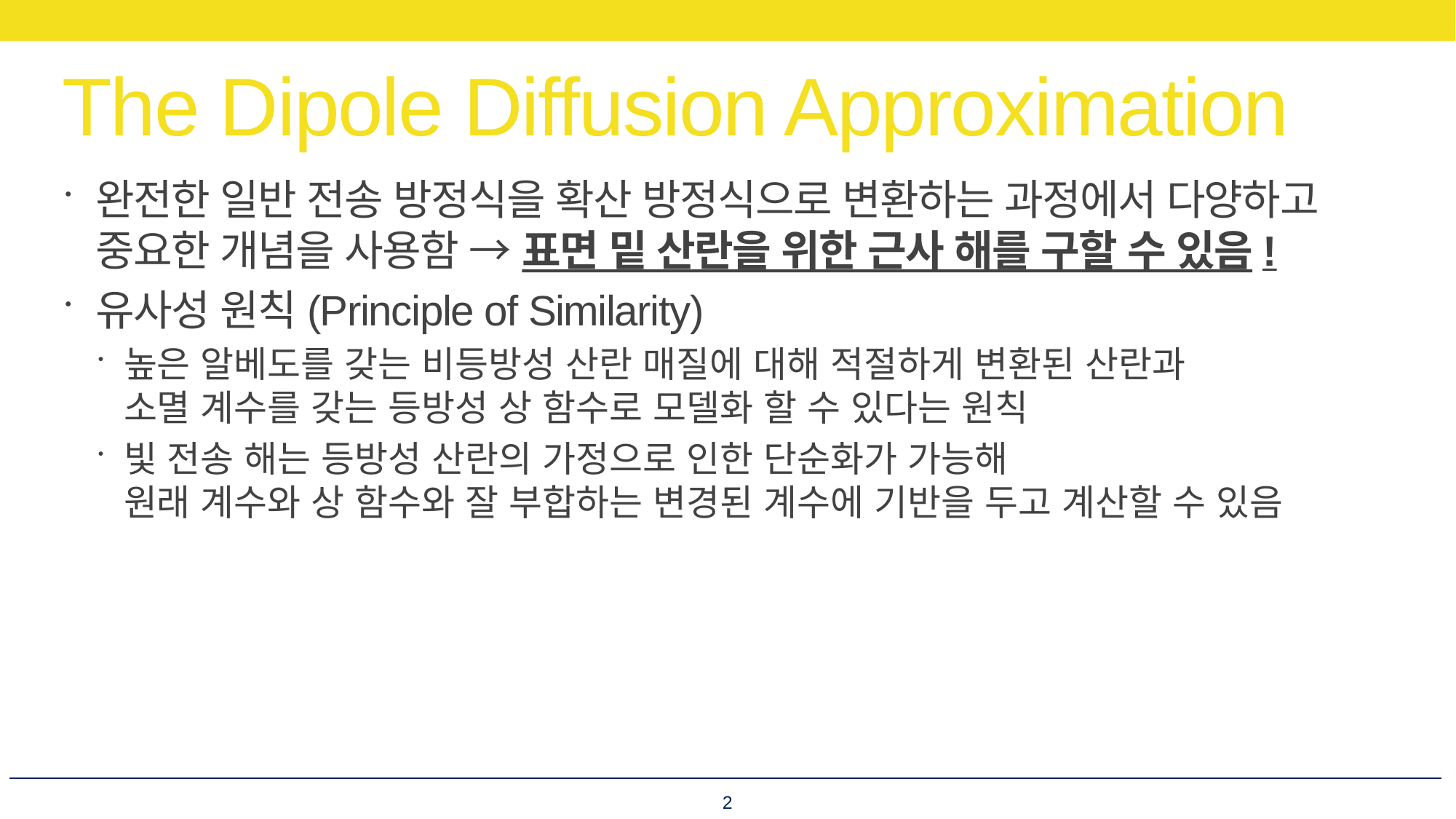

# The Dipole Diffusion Approximation
완전한 일반 전송 방정식을 확산 방정식으로 변환하는 과정에서 다양하고
중요한 개념을 사용함 → 표면 밑 산란을 위한 근사 해를 구할 수 있음!
유사성 원칙(Principle of Similarity)
높은 알베도를 갖는 비등방성 산란 매질에 대해 적절하게 변환된 산란과
소멸 계수를 갖는 등방성 상 함수로 모델화 할 수 있다는 원칙
빛 전송 해는 등방성 산란의 가정으로 인한 단순화가 가능해
원래 계수와 상 함수와 잘 부합하는 변경된 계수에 기반을 두고 계산할 수 있음
2